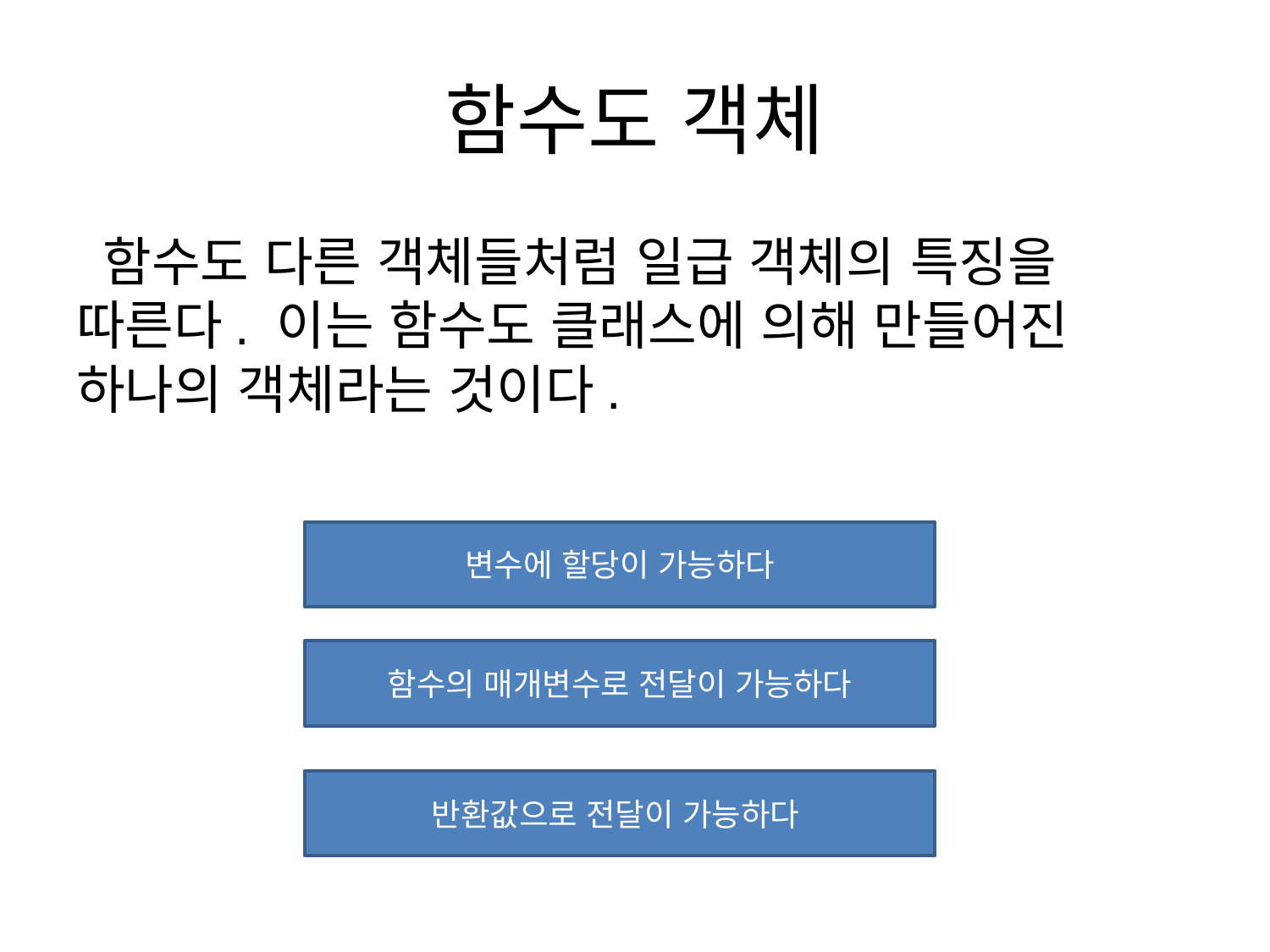

# 함수도 객체
 함수도 다른 객체들처럼 일급 객체의 특징을 따른다. 이는 함수도 클래스에 의해 만들어진 하나의 객체라는 것이다.
변수에 할당이 가능하다
함수의 매개변수로 전달이 가능하다
반환값으로 전달이 가능하다